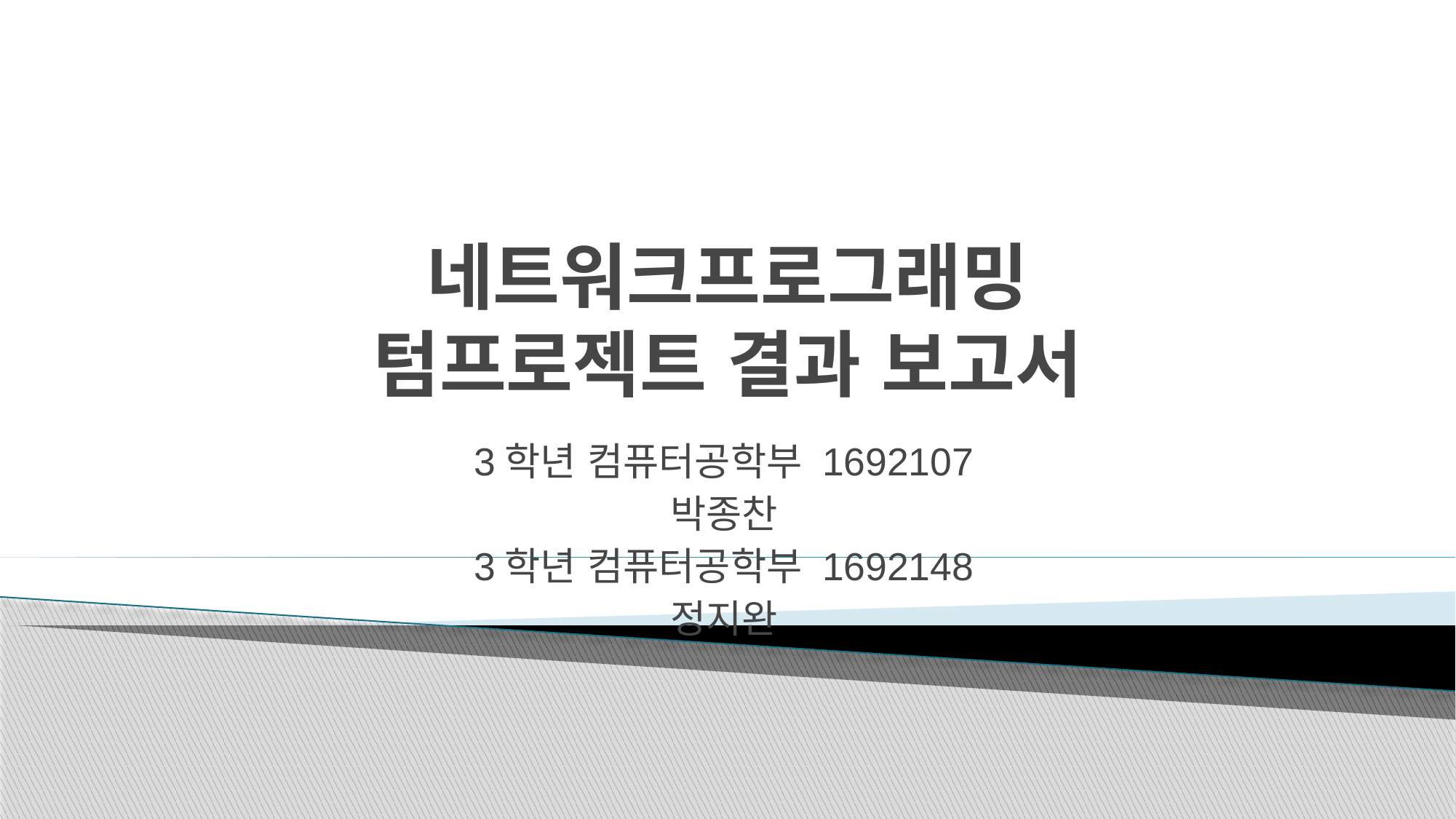

# 네트워크프로그래밍 텀프로젝트 결과 보고서
3학년 컴퓨터공학부 1692107
박종찬
3학년 컴퓨터공학부 1692148
정지완